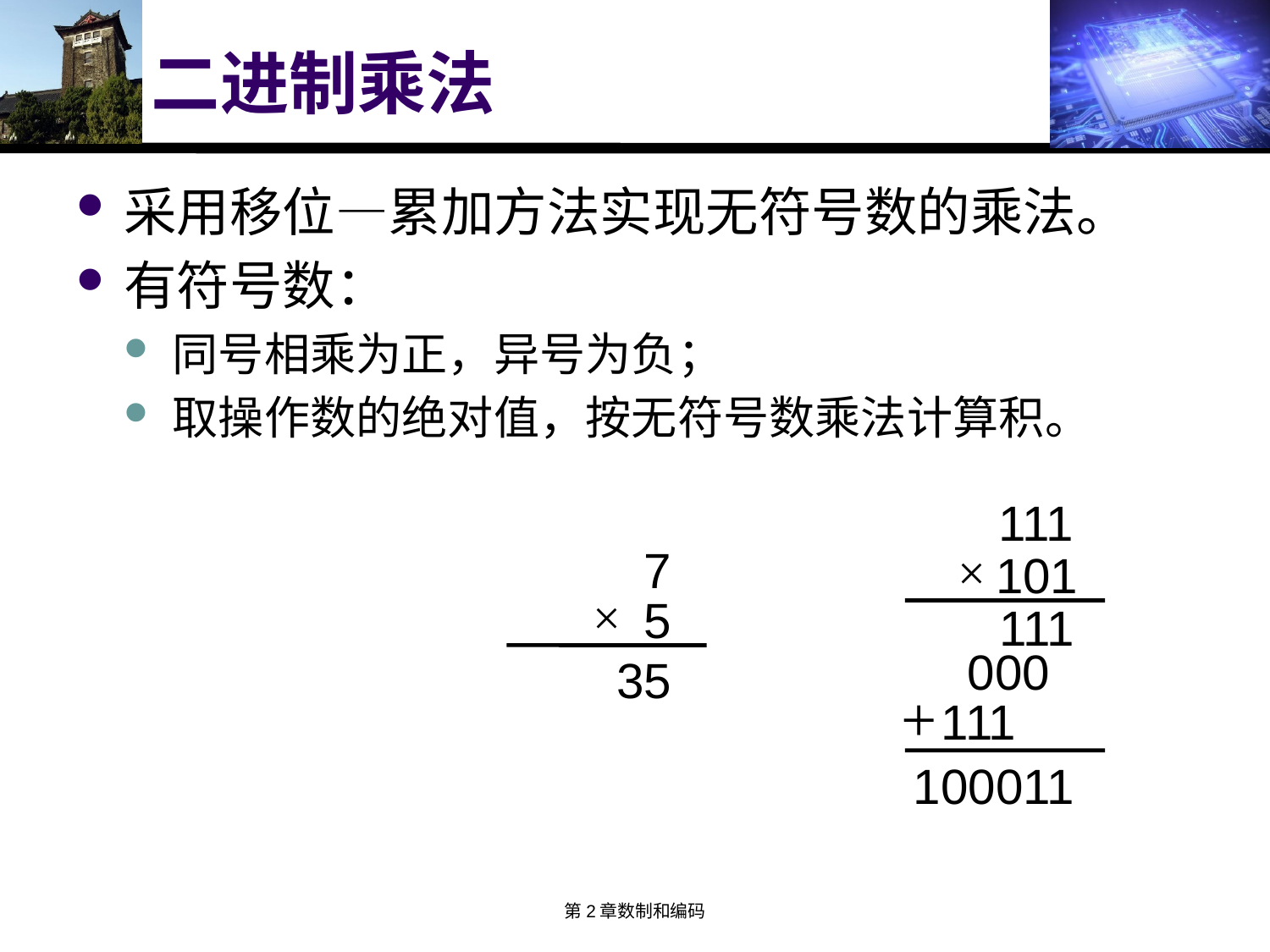

# 二进制乘法
采用移位—累加方法实现无符号数的乘法。
有符号数：
同号相乘为正，异号为负；
取操作数的绝对值，按无符号数乘法计算积。

111
7
×
5
35

×
101
111

000
+
111
100011

第2章数制和编码
38